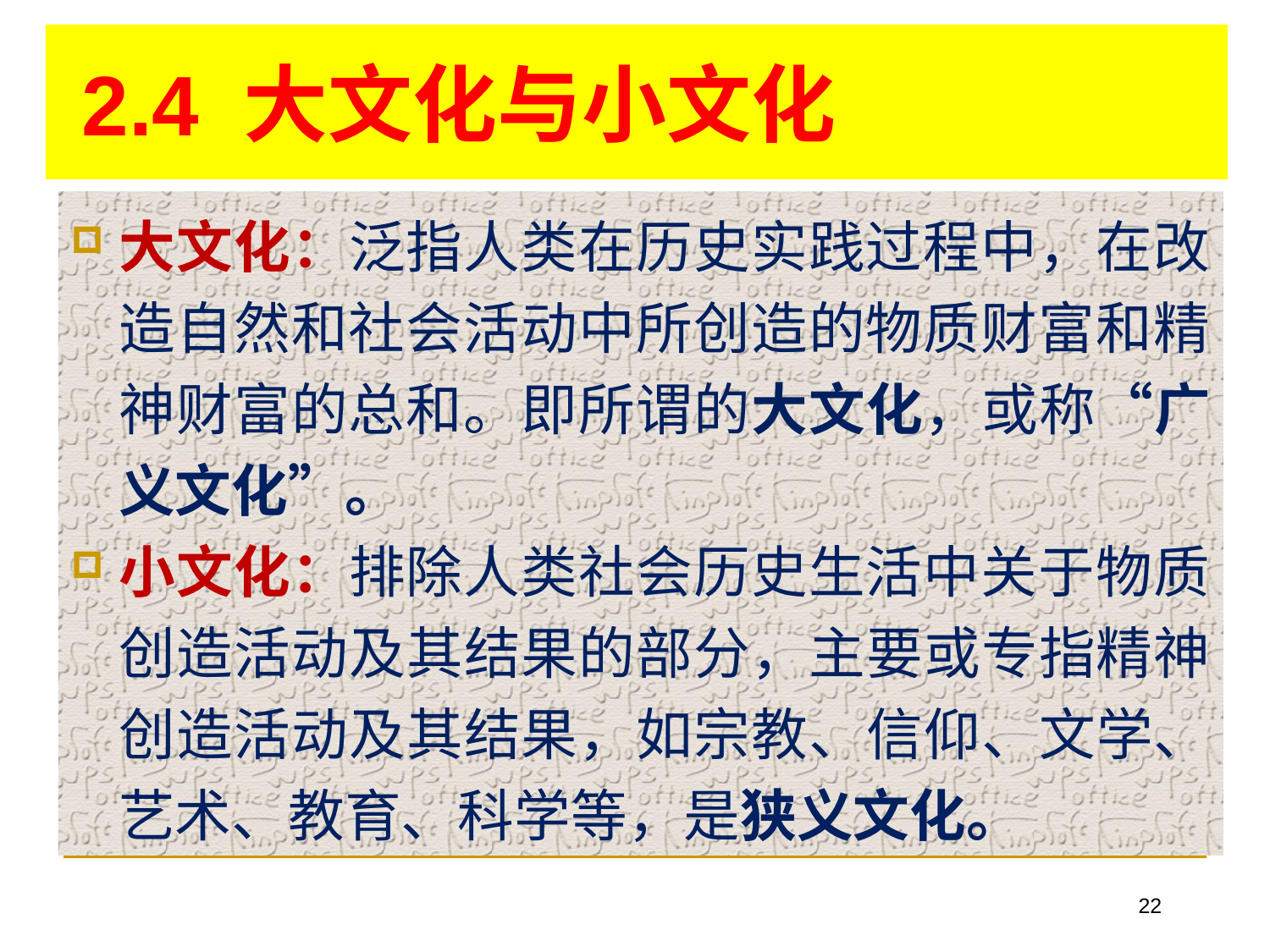

2.4 大文化与小文化
大文化：泛指人类在历史实践过程中，在改造自然和社会活动中所创造的物质财富和精神财富的总和。即所谓的大文化，或称“广义文化”。
小文化：排除人类社会历史生活中关于物质创造活动及其结果的部分，主要或专指精神创造活动及其结果，如宗教、信仰、文学、艺术、教育、科学等，是狭义文化。

22